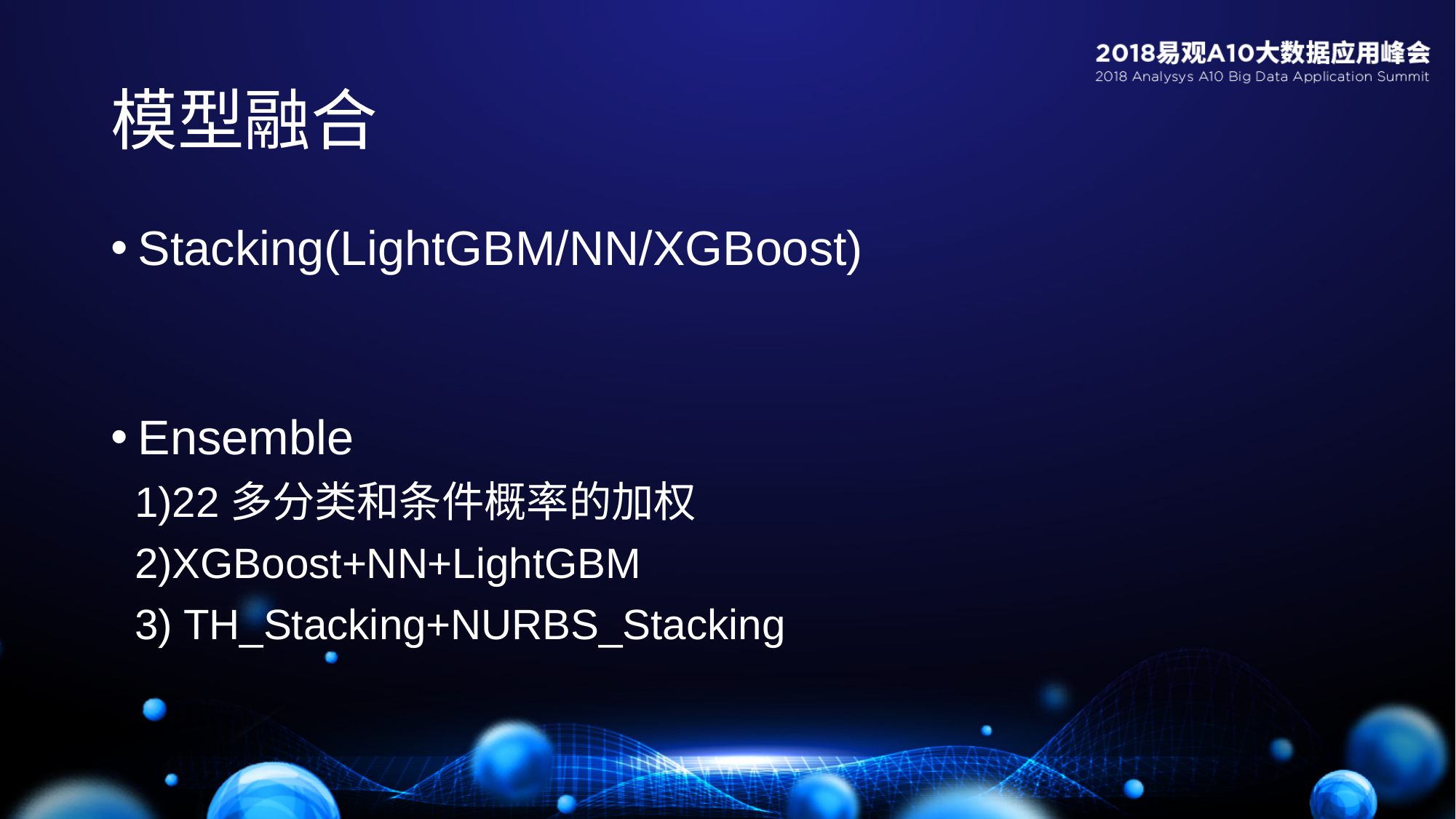

# 模型融合
Stacking(LightGBM/NN/XGBoost)

Ensemble
  1)22多分类和条件概率的加权
  2)XGBoost+NN+LightGBM
  3) TH_Stacking+NURBS_Stacking